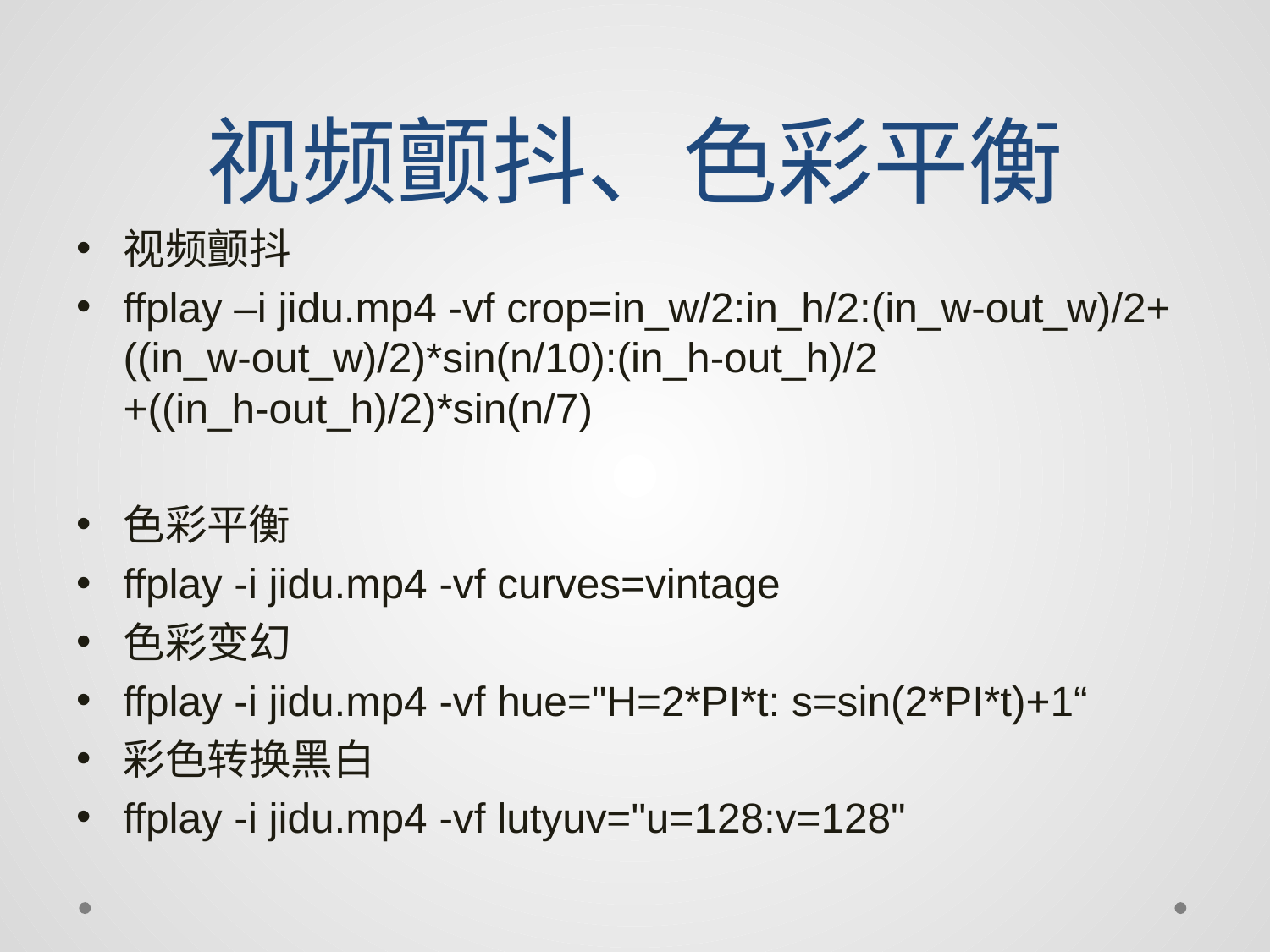

# 视频颤抖、色彩平衡
视频颤抖
ffplay –i jidu.mp4 -vf crop=in_w/2:in_h/2:(in_w-out_w)/2+((in_w-out_w)/2)*sin(n/10):(in_h-out_h)/2 +((in_h-out_h)/2)*sin(n/7)

色彩平衡
ffplay -i jidu.mp4 -vf curves=vintage
色彩变幻
ffplay -i jidu.mp4 -vf hue="H=2*PI*t: s=sin(2*PI*t)+1“
彩色转换黑白
ffplay -i jidu.mp4 -vf lutyuv="u=128:v=128"